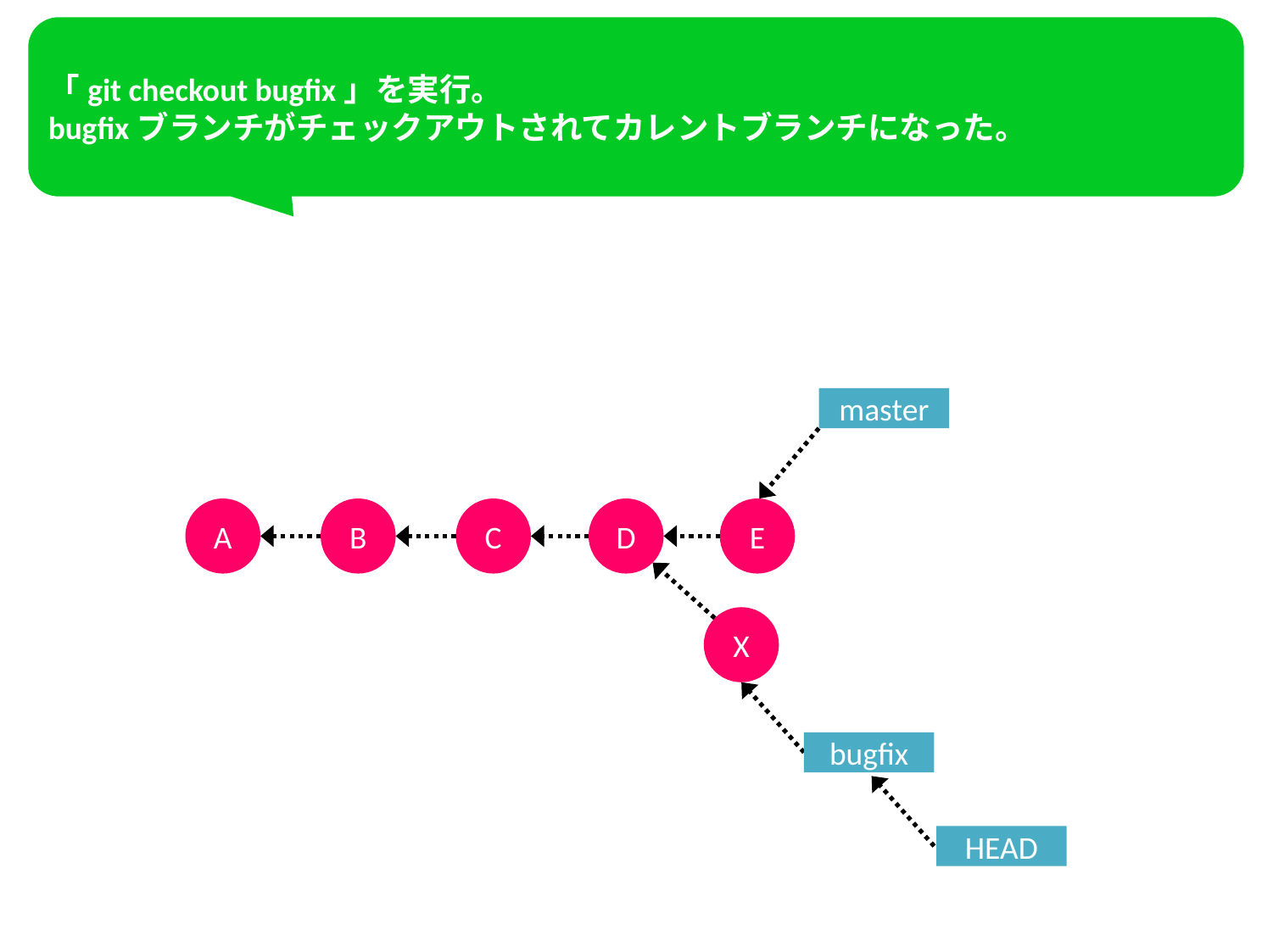

「git checkout bugfix」を実行。
bugfixブランチがチェックアウトされてカレントブランチになった。

master
A
B
C
D
E
X
bugfix
HEAD